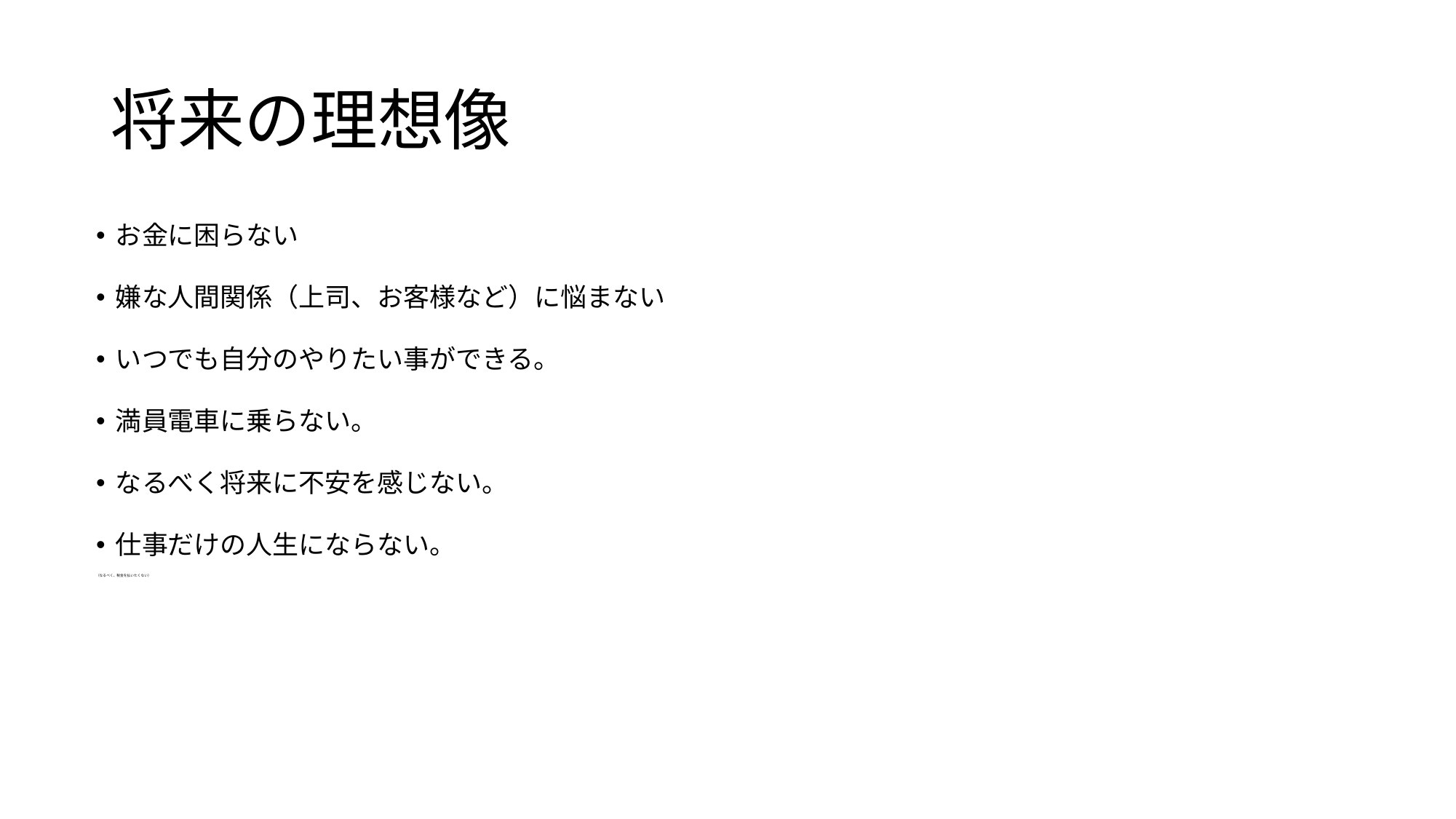

# 将来の理想像
お金に困らない

嫌な人間関係（上司、お客様など）に悩まない

いつでも自分のやりたい事ができる。

満員電車に乗らない。

なるべく将来に不安を感じない。

仕事だけの人生にならない。

（なるべく、税金を払いたくない）